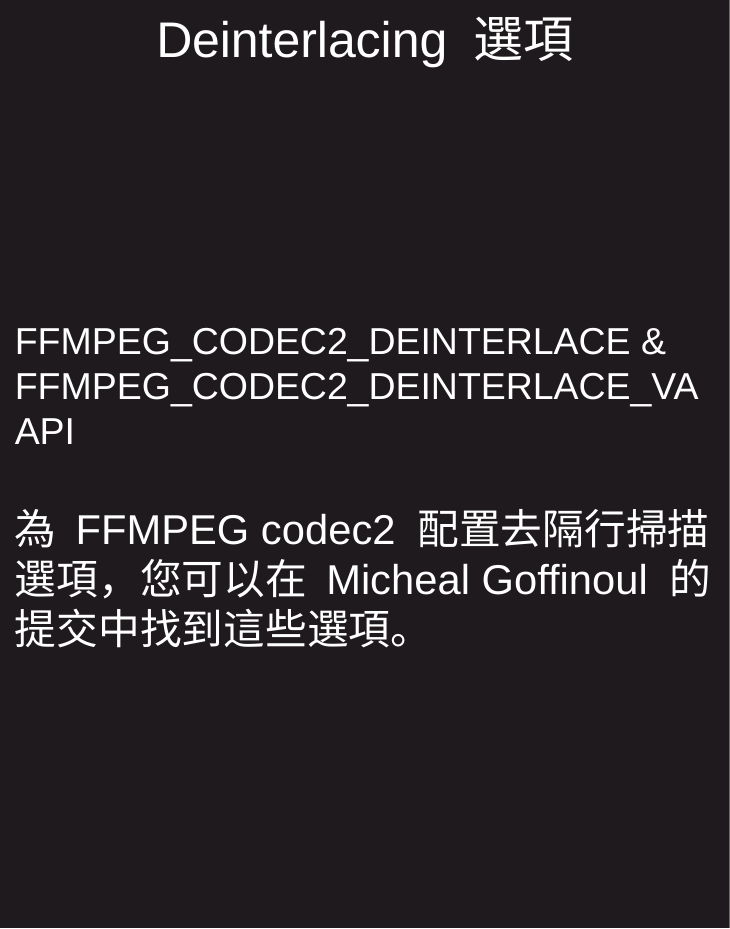

Deinterlacing 選項
FFMPEG_CODEC2_DEINTERLACE & FFMPEG_CODEC2_DEINTERLACE_VAAPI

為 FFMPEG codec2 配置去隔行掃描選項，您可以在 Micheal Goffinoul 的提交中找到這些選項。